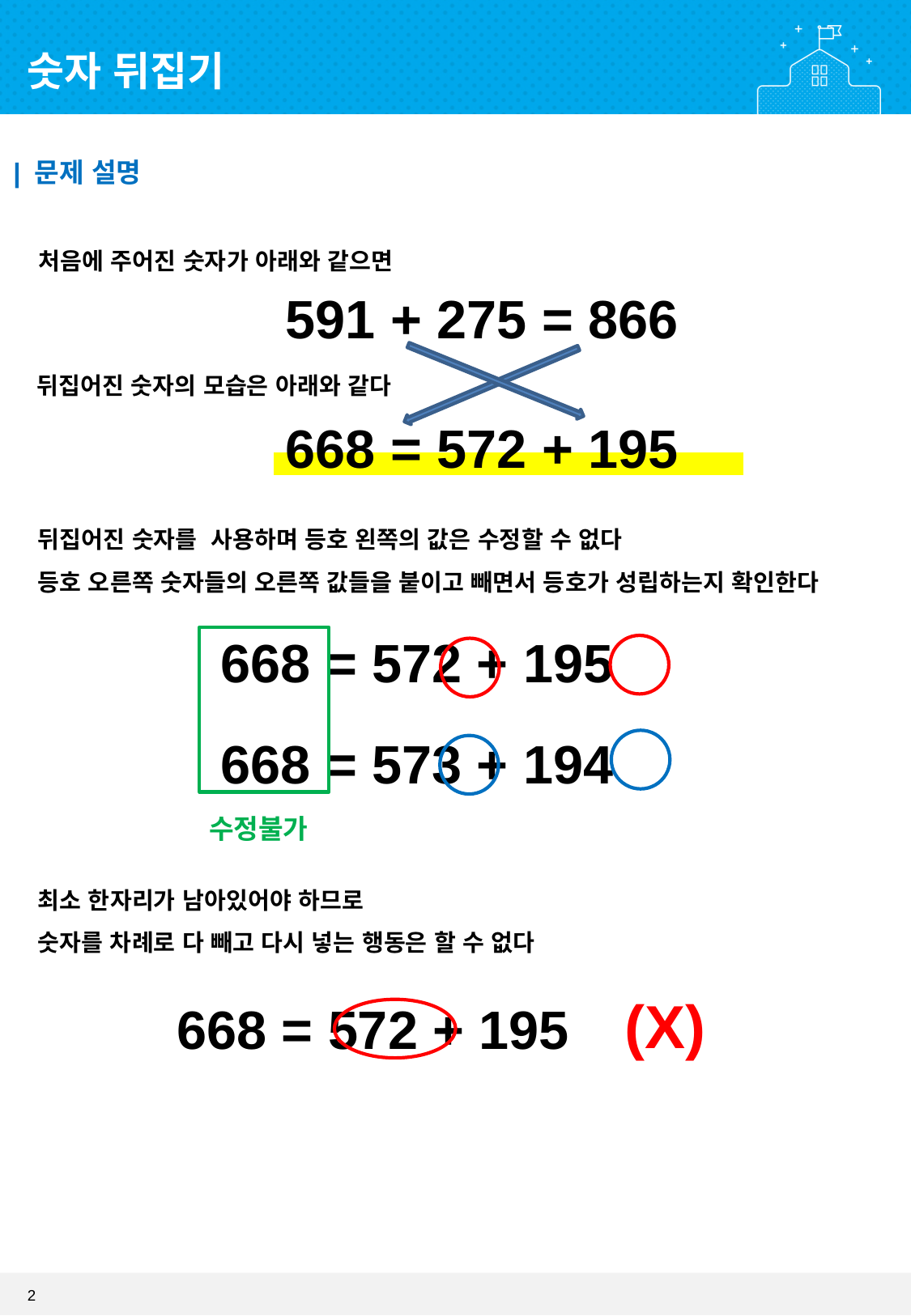

숫자 뒤집기
| 문제 설명
처음에 주어진 숫자가 아래와 같으면
591 + 275 = 866

668 = 572 + 195

뒤집어진 숫자의 모습은 아래와 같다

뒤집어진 숫자를  사용하며 등호 왼쪽의 값은 수정할 수 없다
등호 오른쪽 숫자들의 오른쪽 값들을 붙이고 빼면서 등호가 성립하는지 확인한다

668 = 572 + 195

668 = 573 + 194

수정불가
최소 한자리가 남아있어야 하므로
숫자를 차례로 다 빼고 다시 넣는 행동은 할 수 없다
(X)
668 = 572 + 195